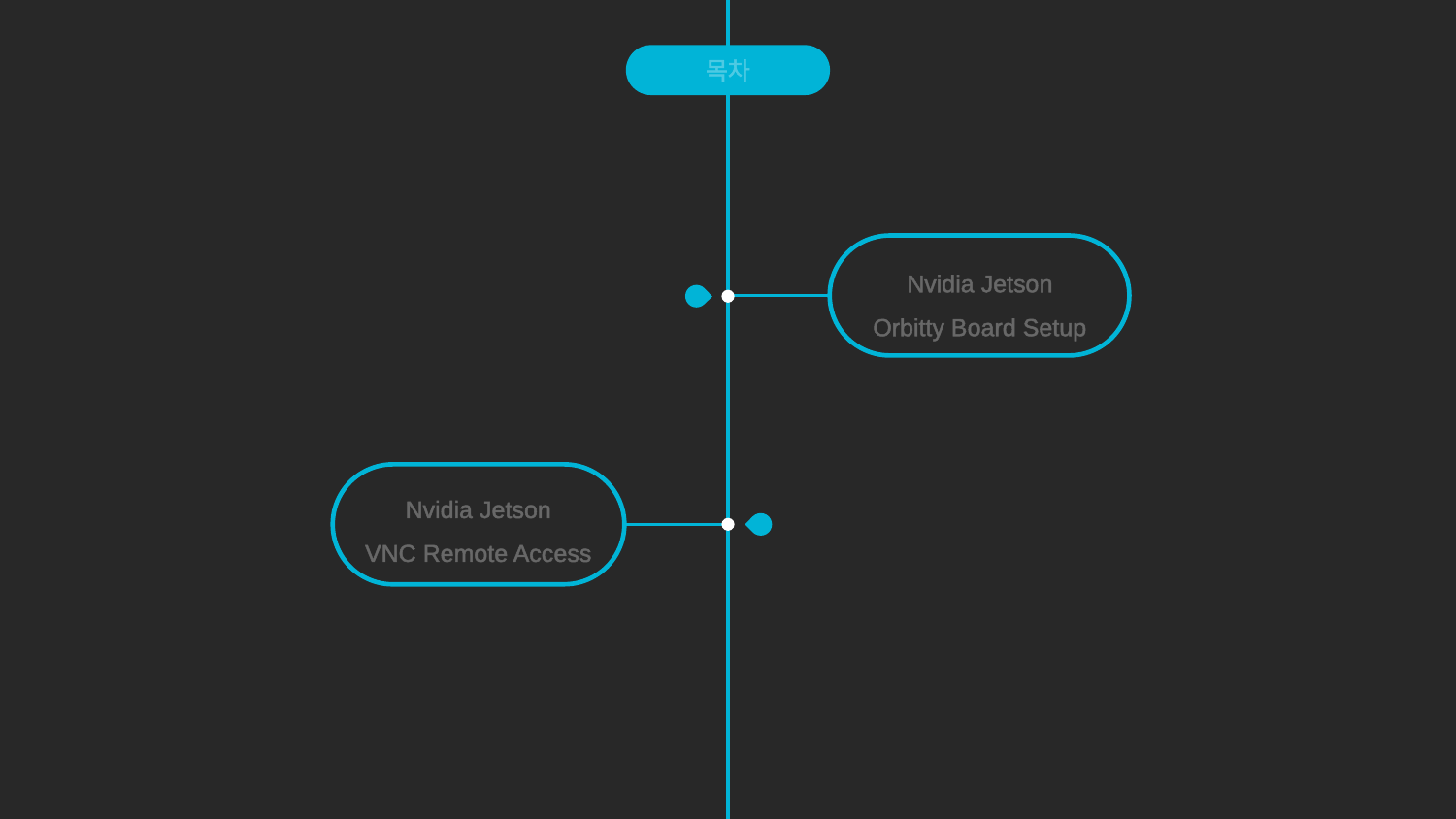

목차

Nvidia Jetson
Orbitty Board Setup

Nvidia Jetson
VNC Remote Access